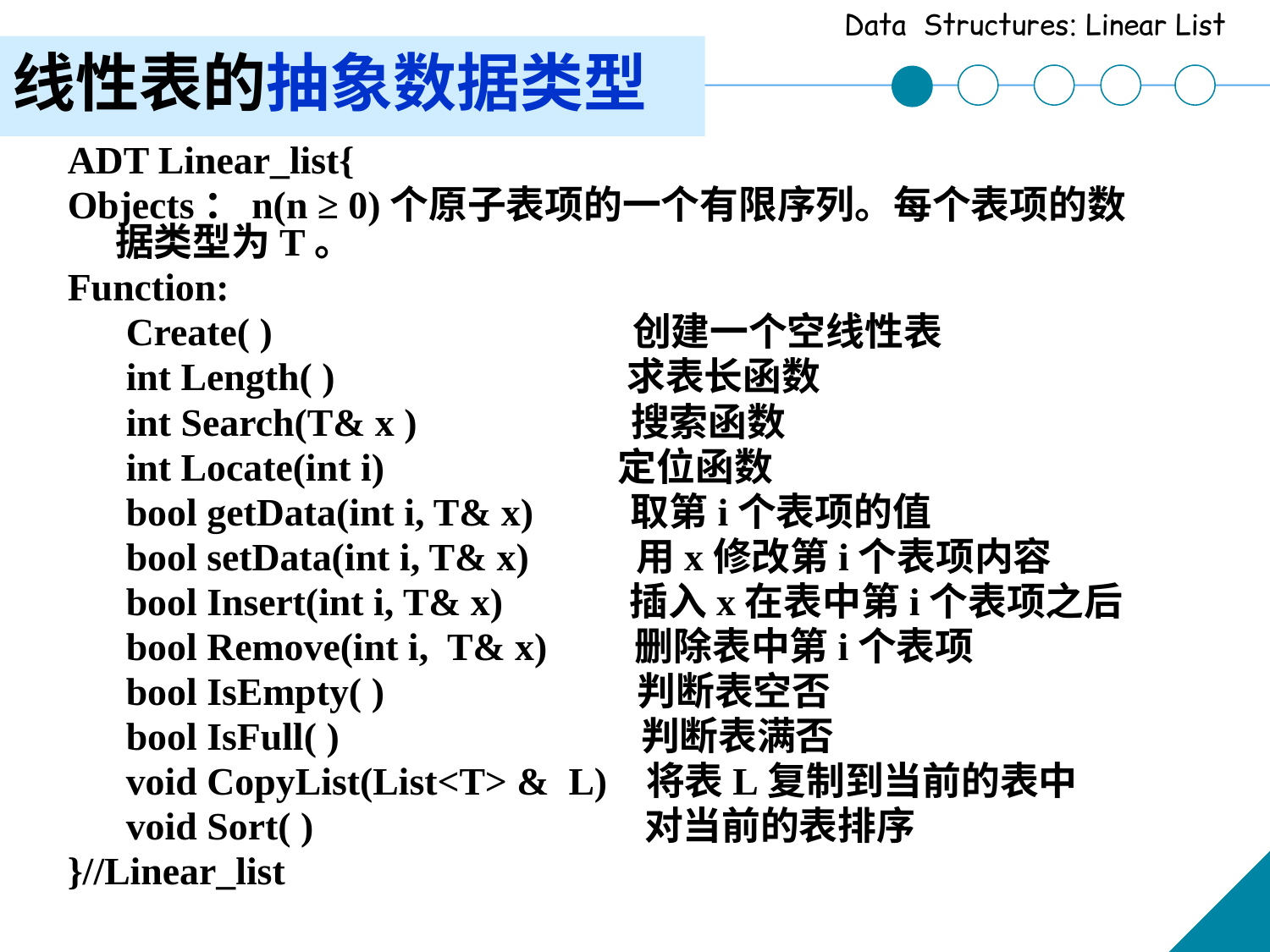

线性表的抽象数据类型

ADT Linear_list{
Objects：n(n ≥ 0)个原子表项的一个有限序列。每个表项的数据类型为T。
Function:
      Create( )                                    创建一个空线性表
      int Length( )                             求表长函数
      int Search(T& x )                     搜索函数
      int Locate(int i)                       定位函数
      bool getData(int i, T& x)         取第i个表项的值
      bool setData(int i, T& x)          用x修改第i个表项内容
      bool Insert(int i, T& x)            插入x在表中第i个表项之后
      bool Remove(int i,  T& x)        删除表中第i个表项
      bool IsEmpty( )                         判断表空否
      bool IsFull( )                              判断表满否
      void CopyList(List<T> &  L)   将表L复制到当前的表中
      void Sort( )                                 对当前的表排序
}//Linear_list